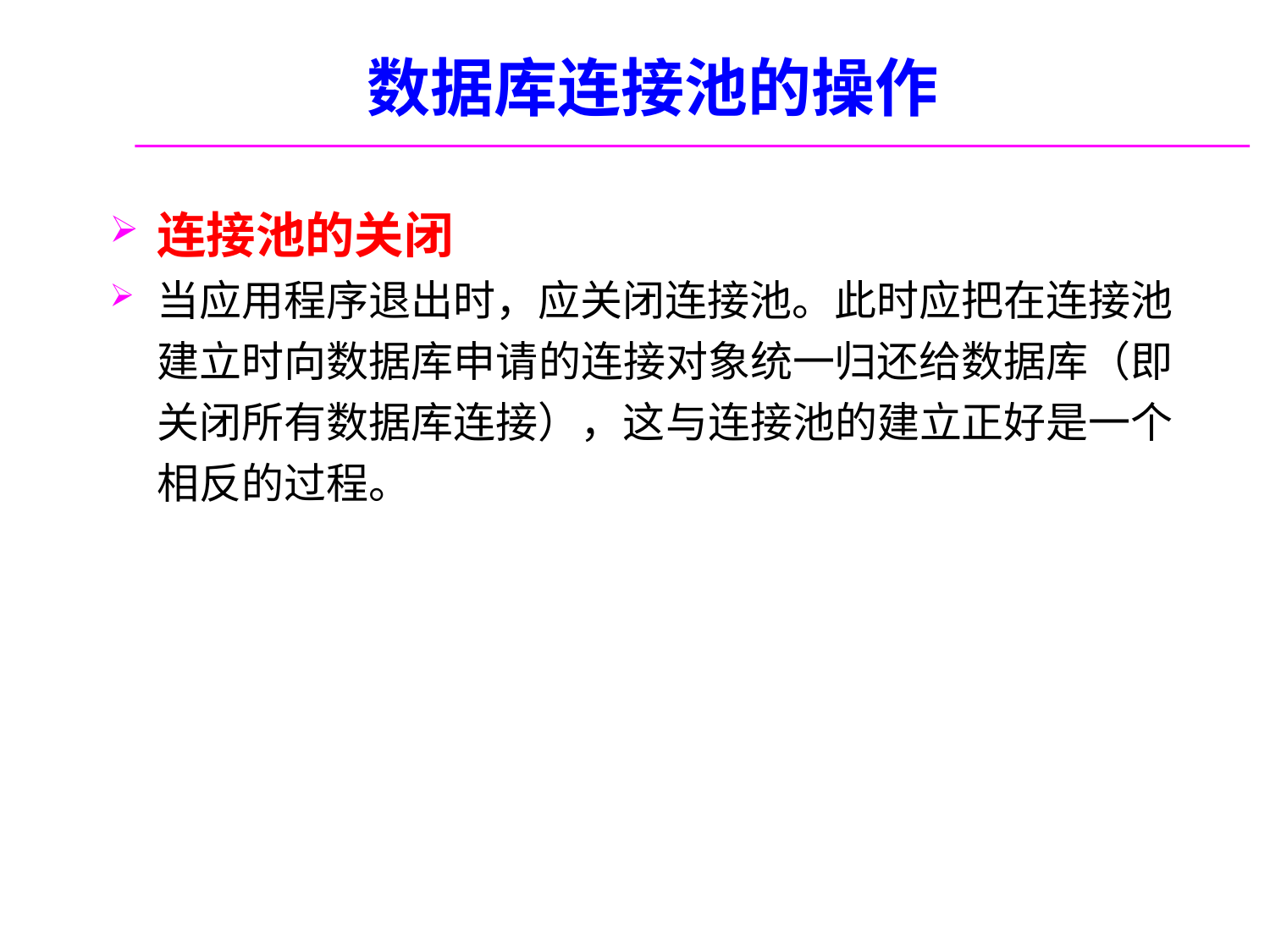

# 数据库连接池的操作
连接池的关闭
当应用程序退出时，应关闭连接池。此时应把在连接池建立时向数据库申请的连接对象统一归还给数据库（即关闭所有数据库连接），这与连接池的建立正好是一个相反的过程。
39